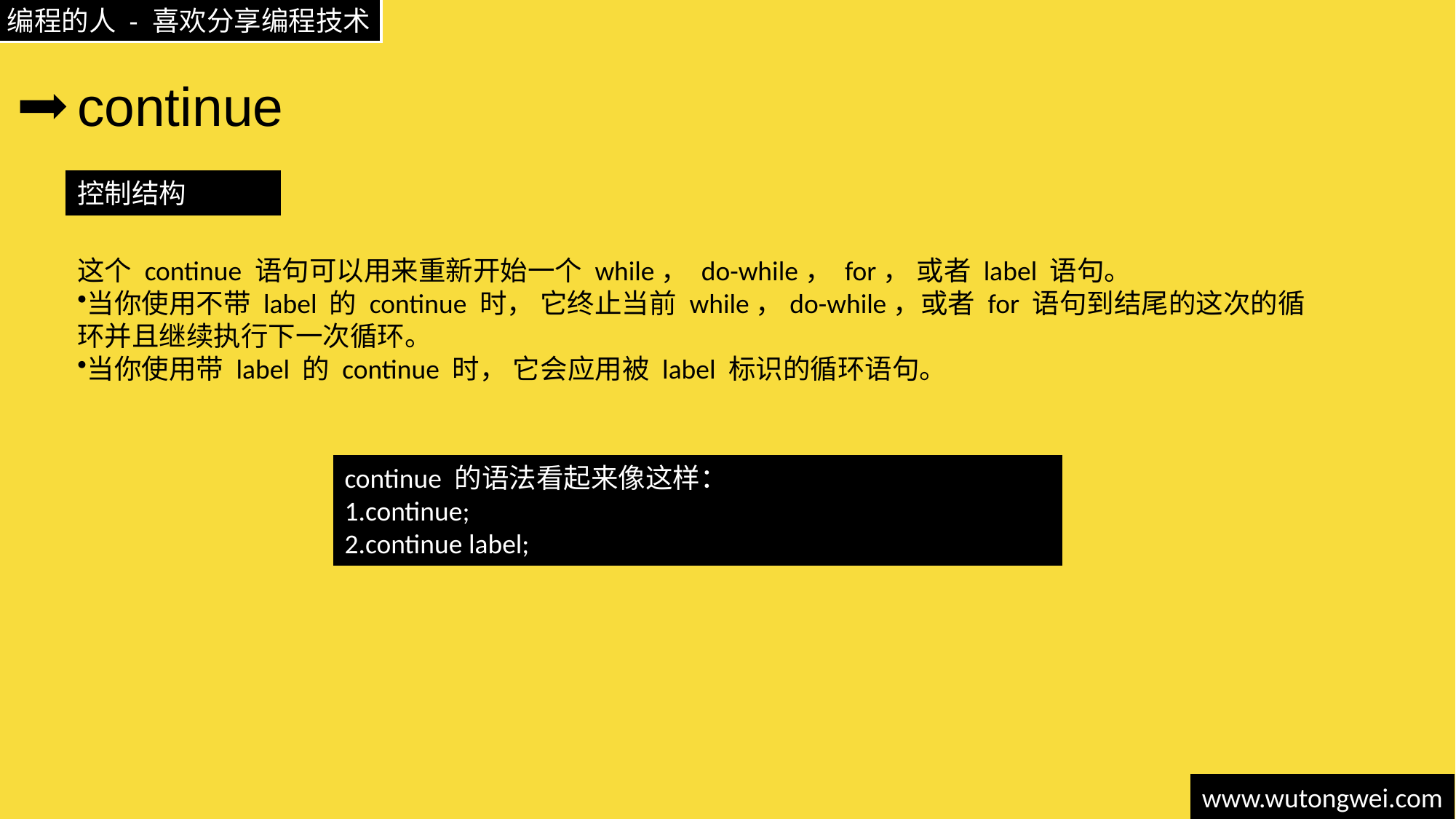

# continue
控制结构
这个 continue 语句可以用来重新开始一个 while， do-while， for， 或者 label 语句。
当你使用不带 label 的 continue 时， 它终止当前 while，do-while，或者 for 语句到结尾的这次的循环并且继续执行下一次循环。
当你使用带 label 的 continue 时， 它会应用被 label 标识的循环语句。

continue 的语法看起来像这样：
continue;
continue label;